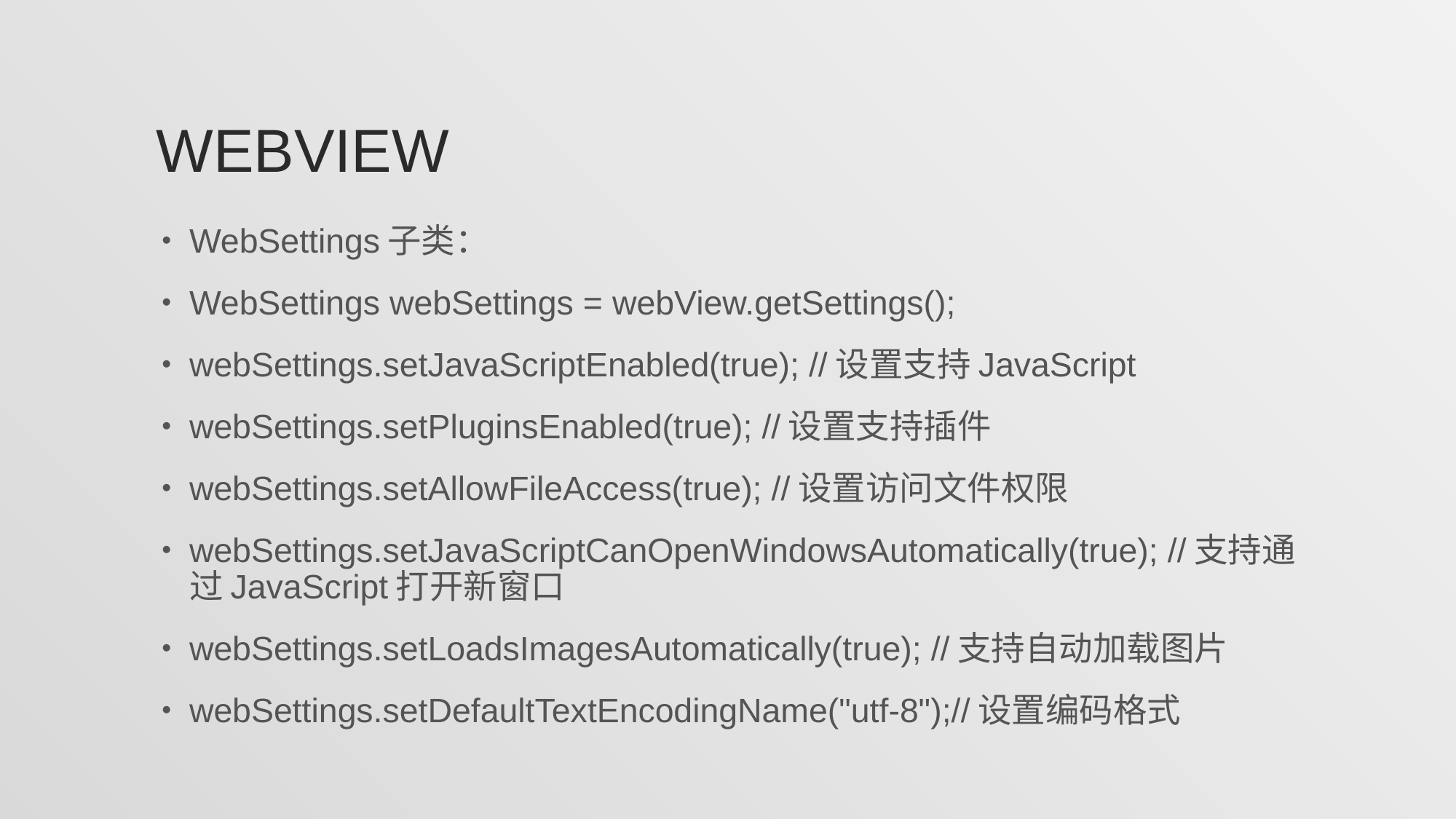

# webview
WebSettings子类：
WebSettings webSettings = webView.getSettings();
webSettings.setJavaScriptEnabled(true); //设置支持JavaScript
webSettings.setPluginsEnabled(true); //设置支持插件
webSettings.setAllowFileAccess(true); //设置访问文件权限
webSettings.setJavaScriptCanOpenWindowsAutomatically(true); //支持通过JavaScript打开新窗口
webSettings.setLoadsImagesAutomatically(true); //支持自动加载图片
webSettings.setDefaultTextEncodingName("utf-8");//设置编码格式